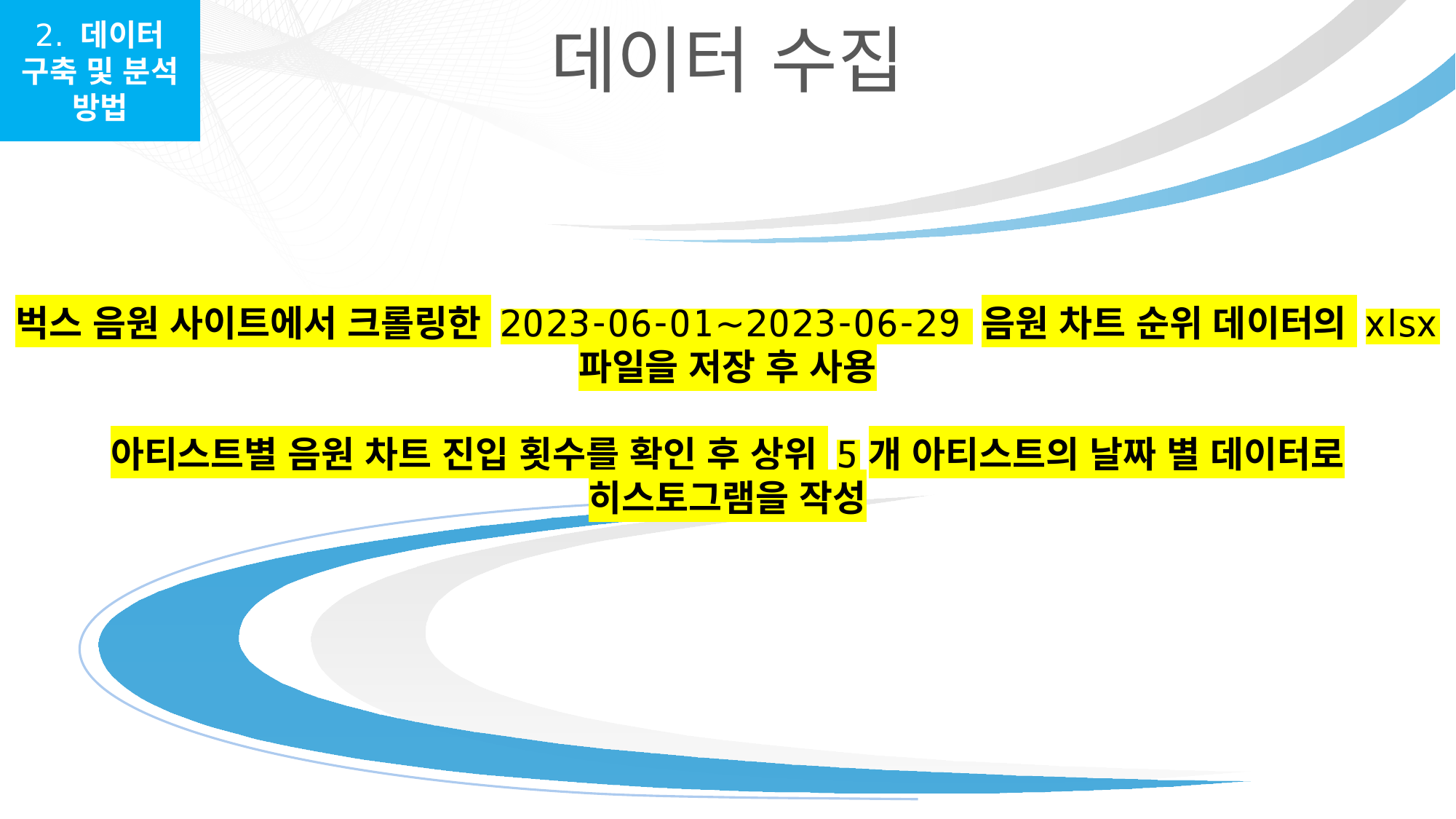

2. 데이터 구축 및 분석 방법
데이터 수집
벅스 음원 사이트에서 크롤링한 2023-06-01~2023-06-29 음원 차트 순위 데이터의 xlsx 파일을 저장 후 사용

아티스트별 음원 차트 진입 횟수를 확인 후 상위 5개 아티스트의 날짜 별 데이터로 히스토그램을 작성